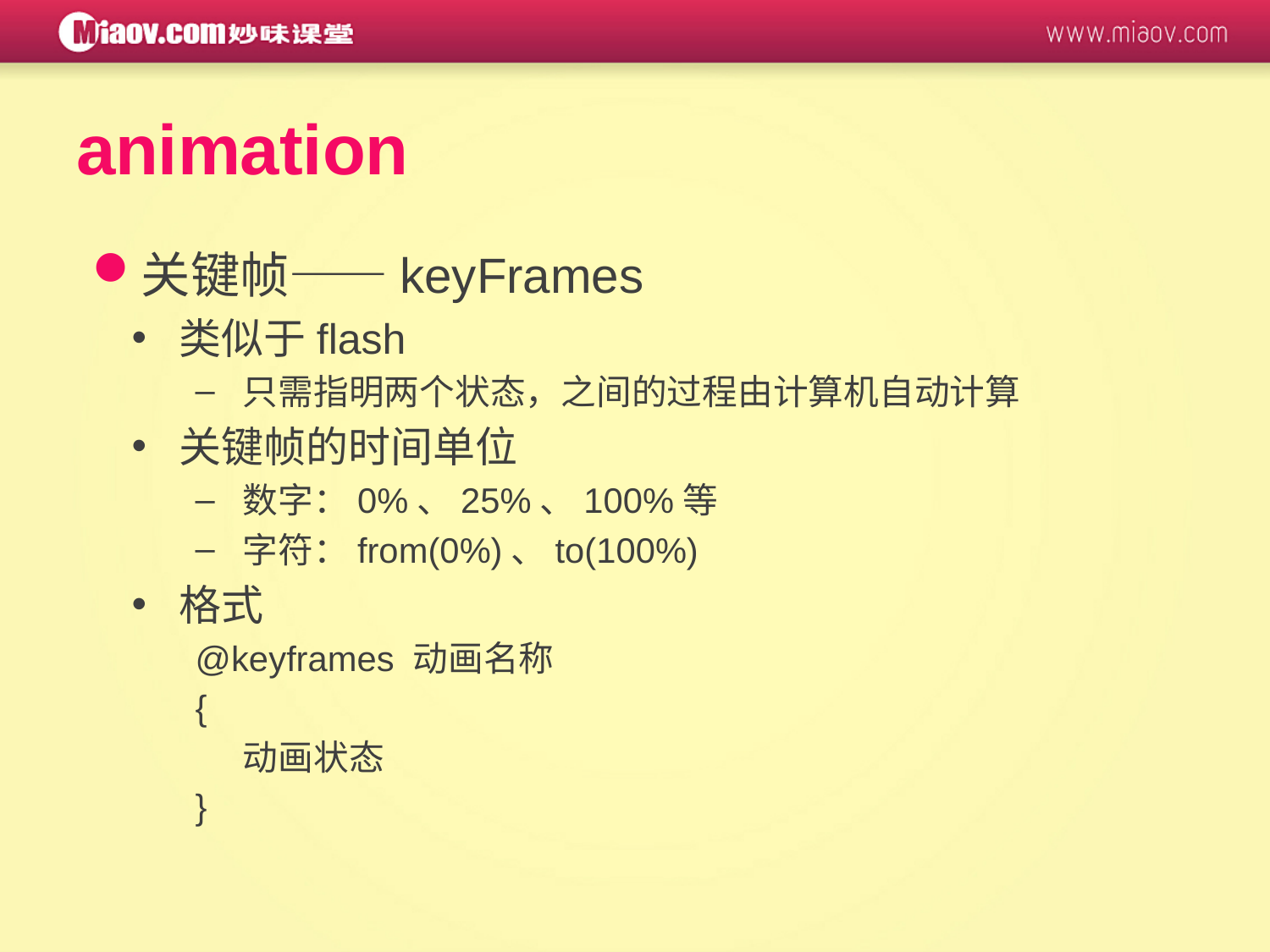

# animation
关键帧——keyFrames
类似于flash
只需指明两个状态，之间的过程由计算机自动计算
关键帧的时间单位
数字：0%、25%、100%等
字符：from(0%)、to(100%)
格式
@keyframes 动画名称
{
	动画状态
}